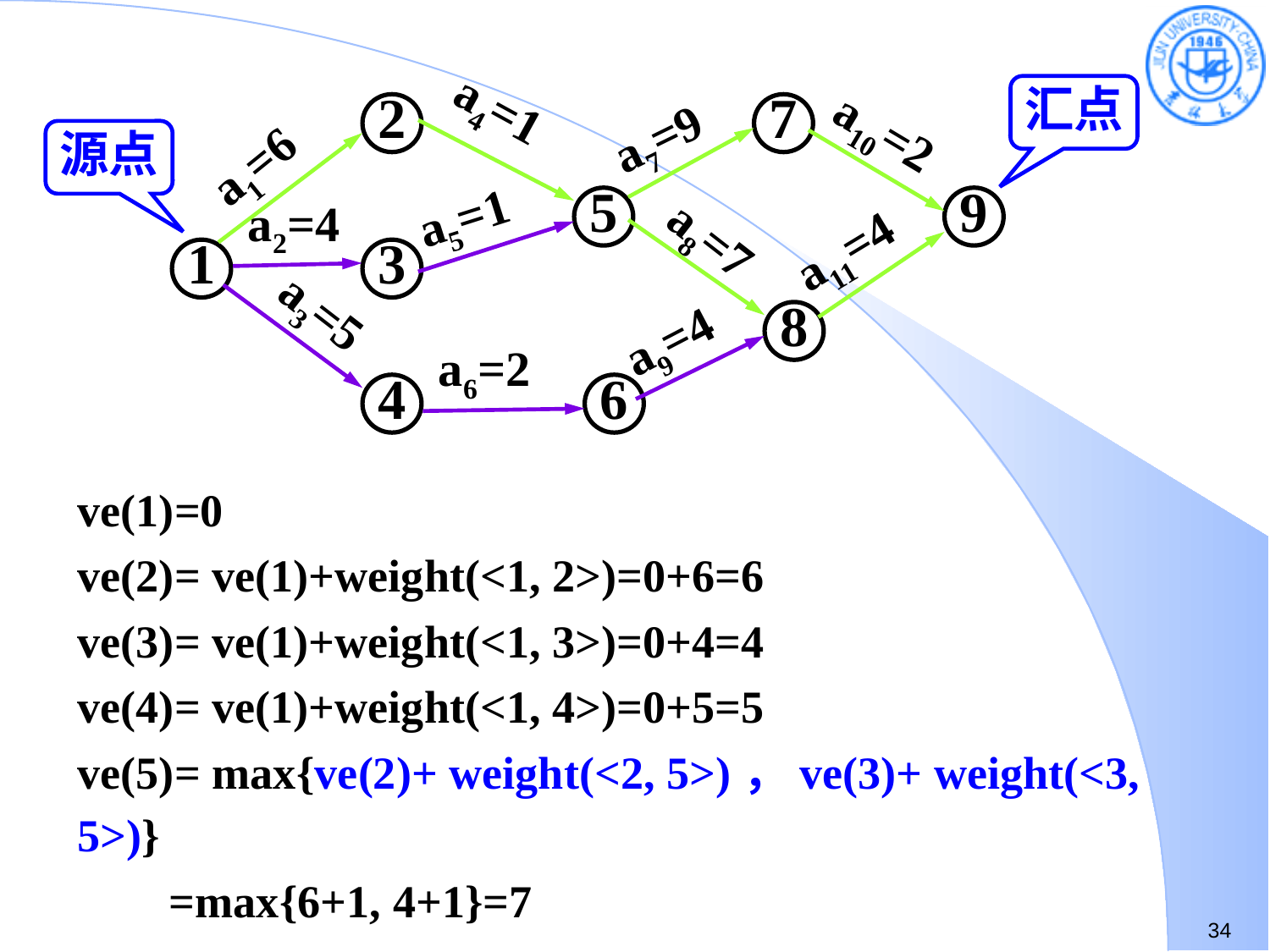

汇点

2

7

a7=9
a4=1
a10=2
源点

a1=6

5

9

a5=1
a2=4
a11=4

a8=7
1

3

8

a9=4
a3=5
a6=2

4

6

ve(1)=0
ve(2)= ve(1)+weight(<1, 2>)=0+6=6
ve(3)= ve(1)+weight(<1, 3>)=0+4=4
ve(4)= ve(1)+weight(<1, 4>)=0+5=5
ve(5)= max{ve(2)+ weight(<2, 5>)，ve(3)+ weight(<3, 5>)}
        =max{6+1, 4+1}=7